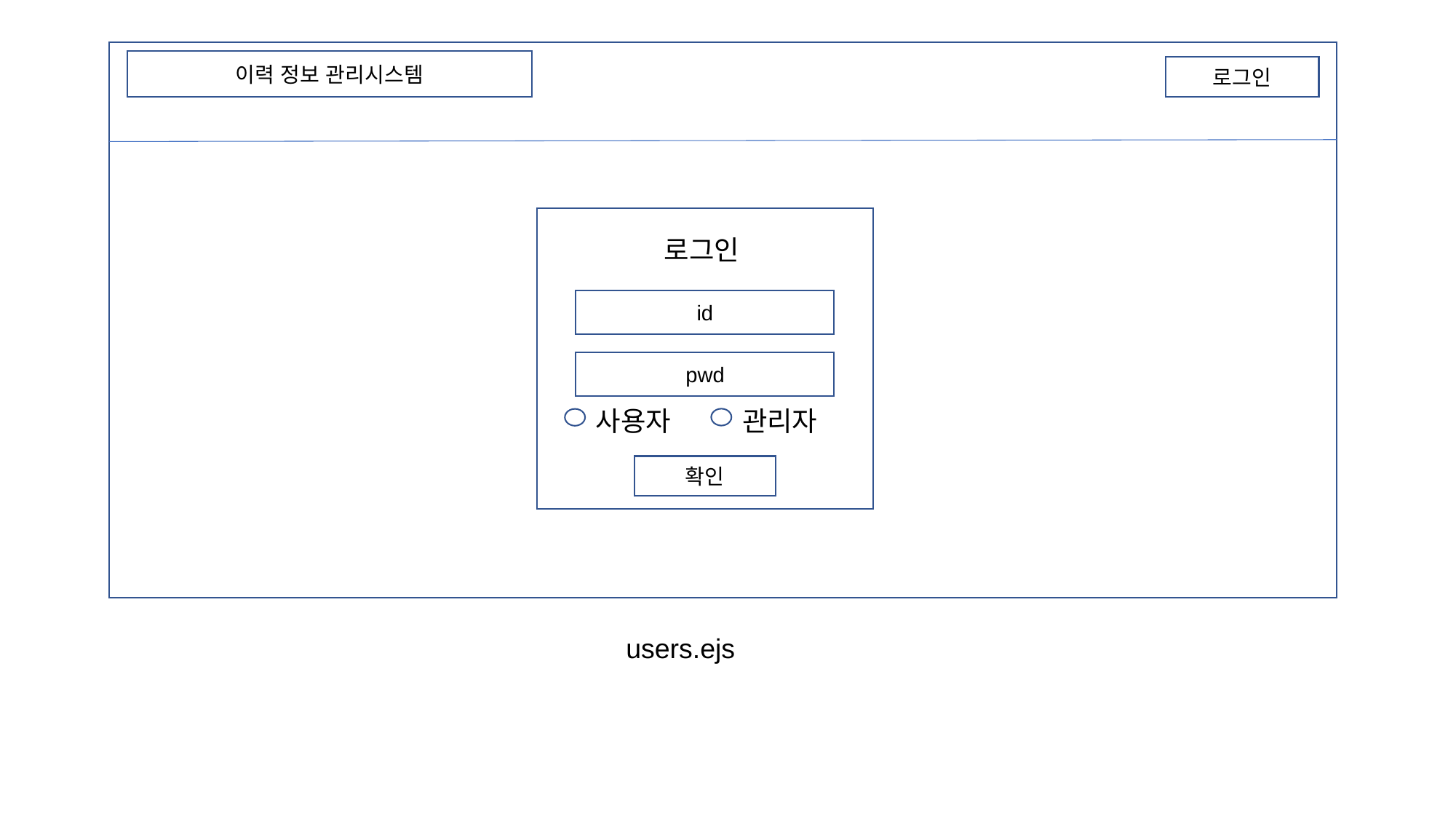

이력 정보 관리시스템
로그인

로그인
id
pwd
관리자
사용자

확인
users.ejs